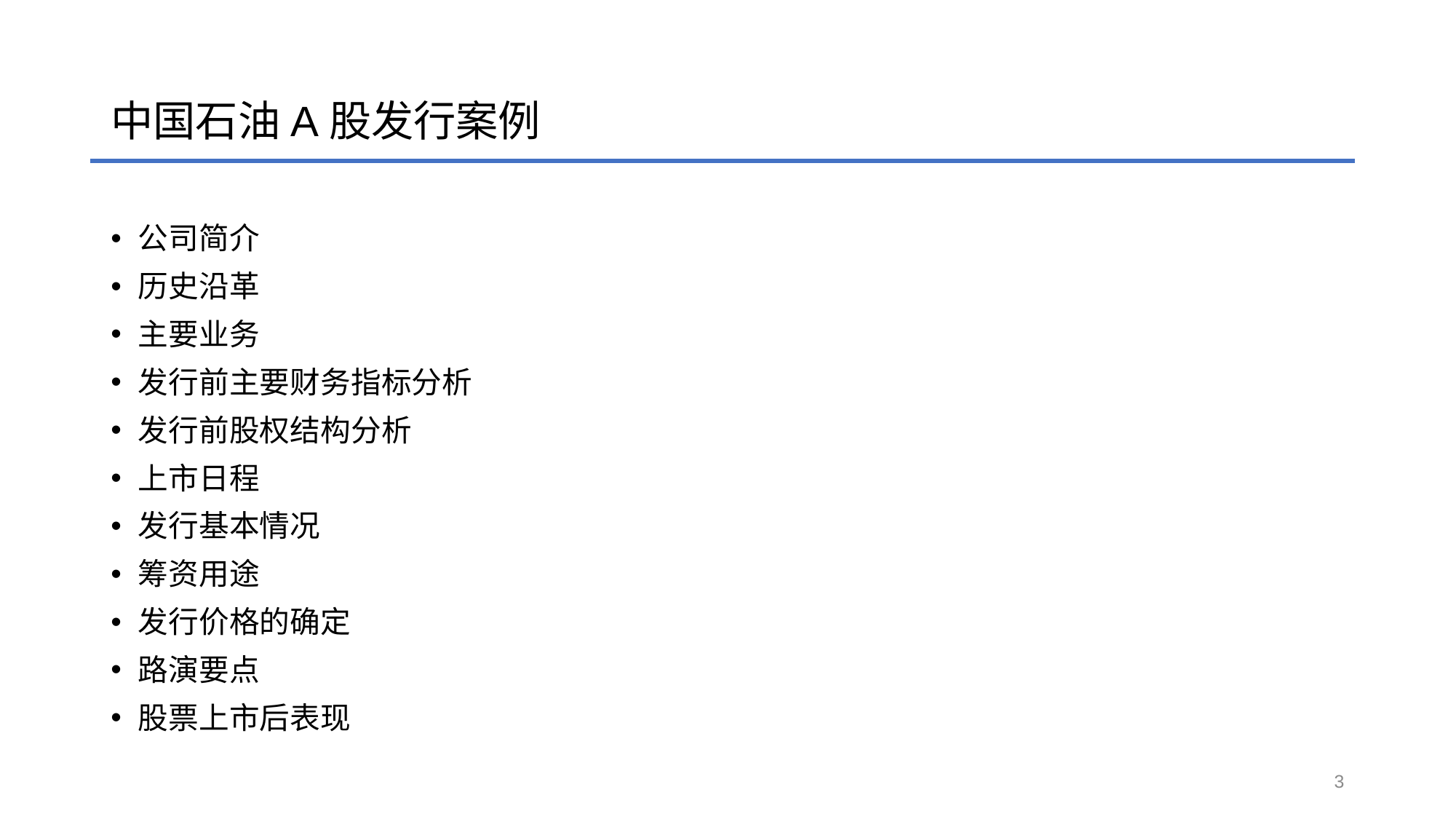

# 中国石油A股发行案例
公司简介
历史沿革
主要业务
发行前主要财务指标分析
发行前股权结构分析
上市日程
发行基本情况
筹资用途
发行价格的确定
路演要点
股票上市后表现
3